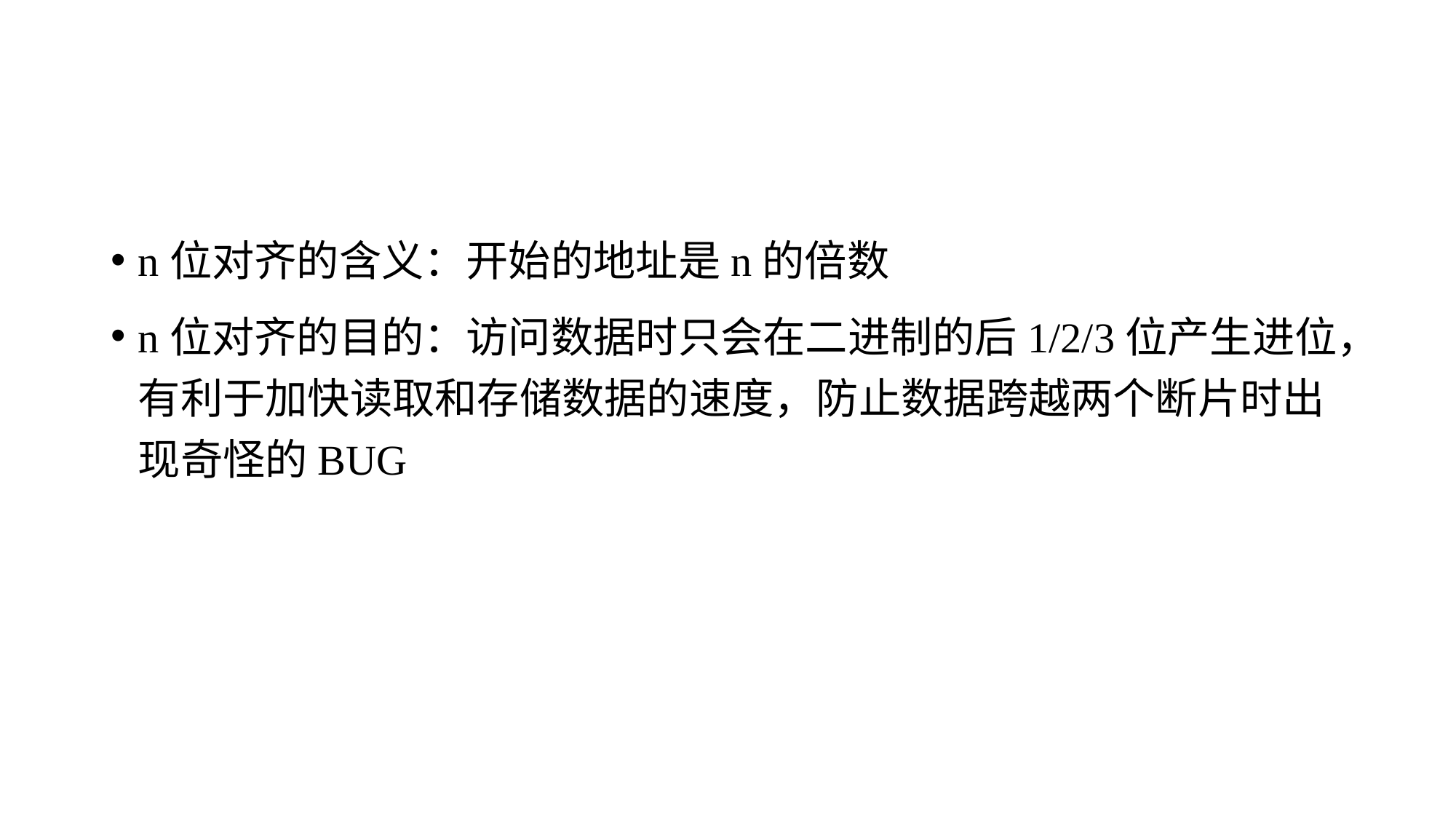

#
n位对齐的含义：开始的地址是n的倍数
n位对齐的目的：访问数据时只会在二进制的后1/2/3位产生进位，有利于加快读取和存储数据的速度，防止数据跨越两个断片时出现奇怪的BUG